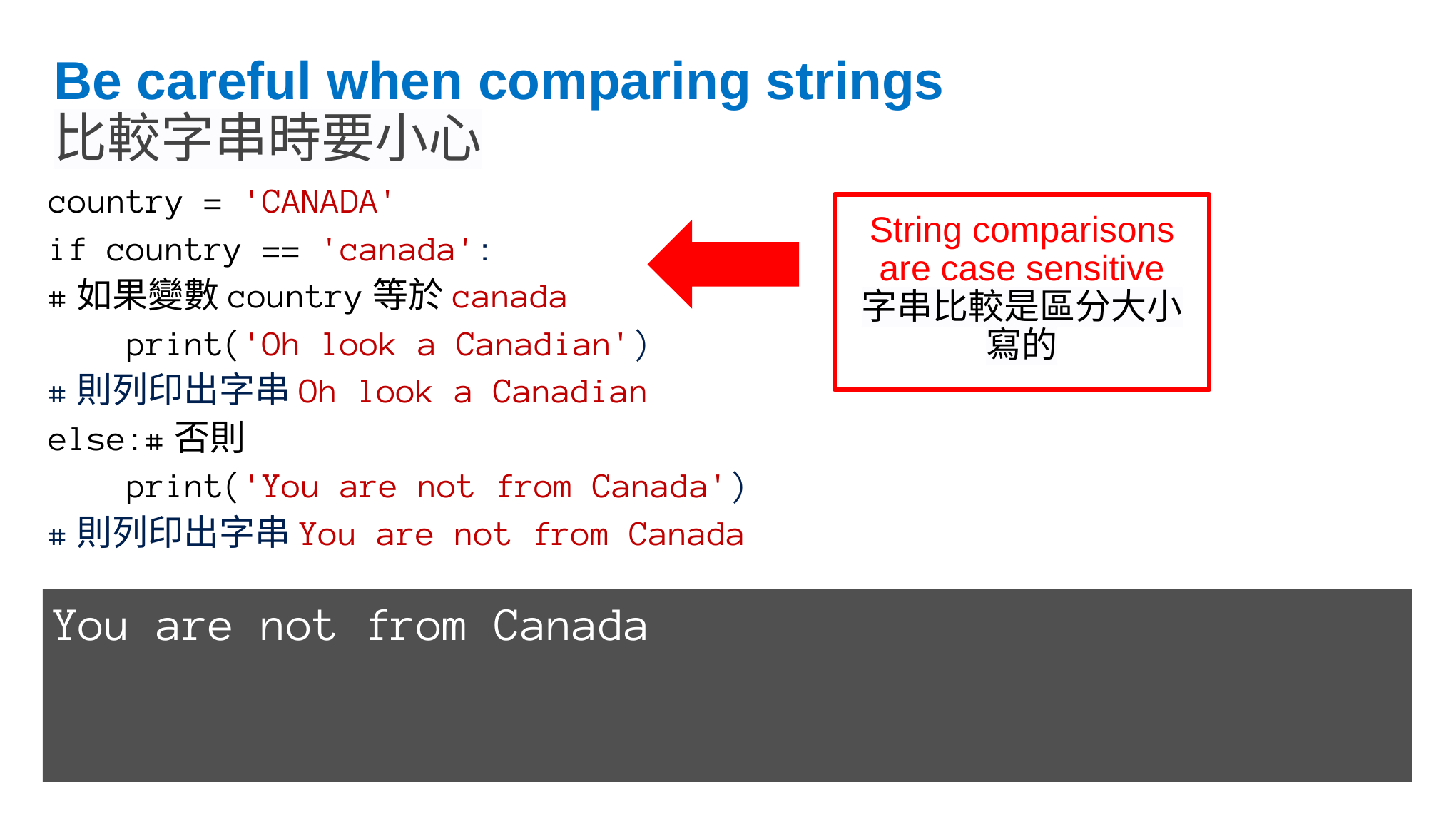

# Be careful when comparing strings
比較字串時要小心
country = 'CANADA'
if country == 'canada':
#如果變數country等於canada
    print('Oh look a Canadian')
#則列印出字串Oh look a Canadian
else:#否則
    print('You are not from Canada')
#則列印出字串You are not from Canada

String comparisons are case sensitive
字串比較是區分大小寫的

You are not from Canada